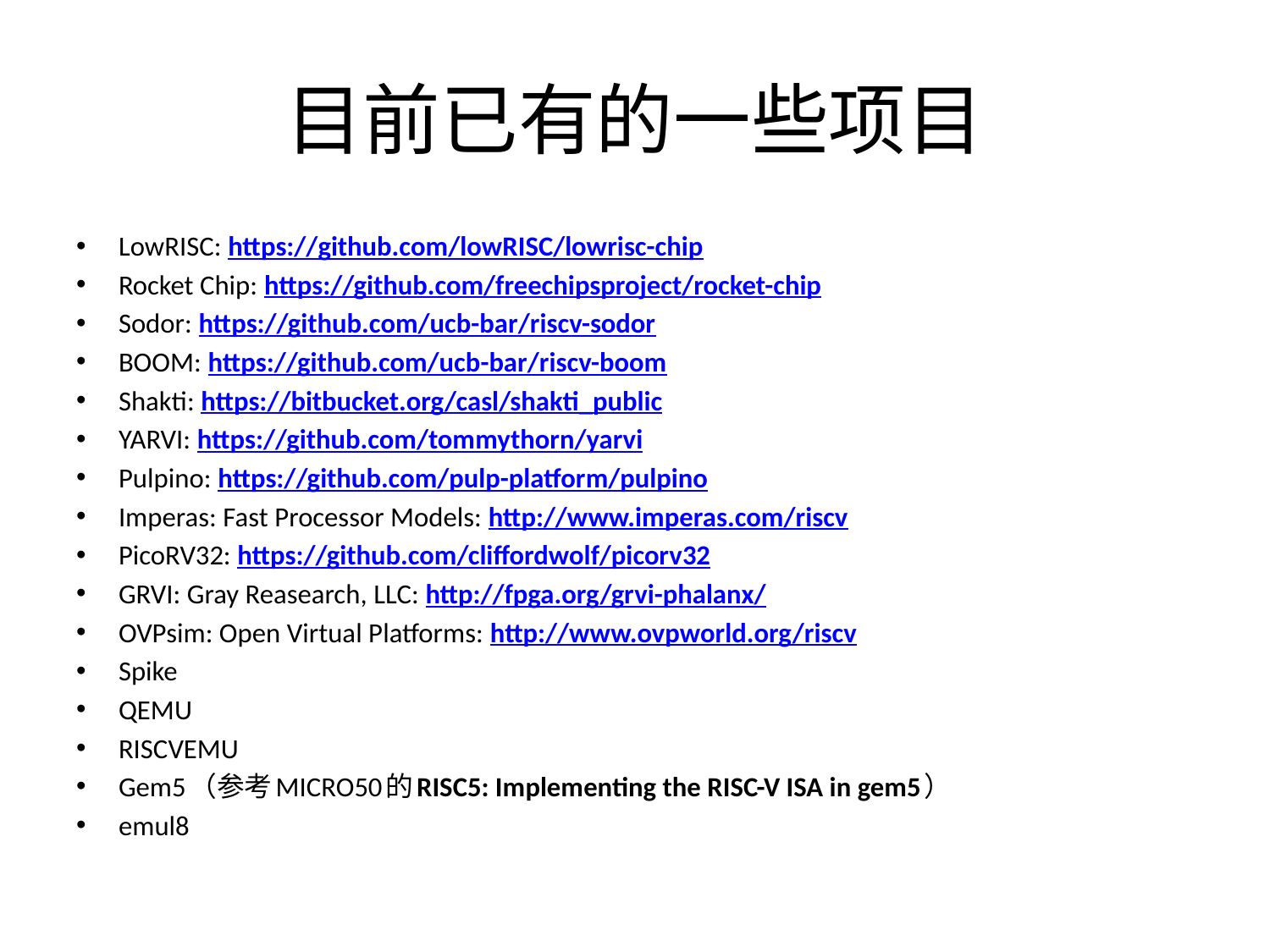

# 目前已有的一些项目
LowRISC: https://github.com/lowRISC/lowrisc-chip
Rocket Chip: https://github.com/freechipsproject/rocket-chip
Sodor: https://github.com/ucb-bar/riscv-sodor
BOOM: https://github.com/ucb-bar/riscv-boom
Shakti: https://bitbucket.org/casl/shakti_public
YARVI: https://github.com/tommythorn/yarvi
Pulpino: https://github.com/pulp-platform/pulpino
Imperas: Fast Processor Models: http://www.imperas.com/riscv
PicoRV32: https://github.com/cliffordwolf/picorv32
GRVI: Gray Reasearch, LLC: http://fpga.org/grvi-phalanx/
OVPsim: Open Virtual Platforms: http://www.ovpworld.org/riscv
Spike
QEMU
RISCVEMU
Gem5（参考MICRO50的RISC5: Implementing the RISC-V ISA in gem5）
emul8